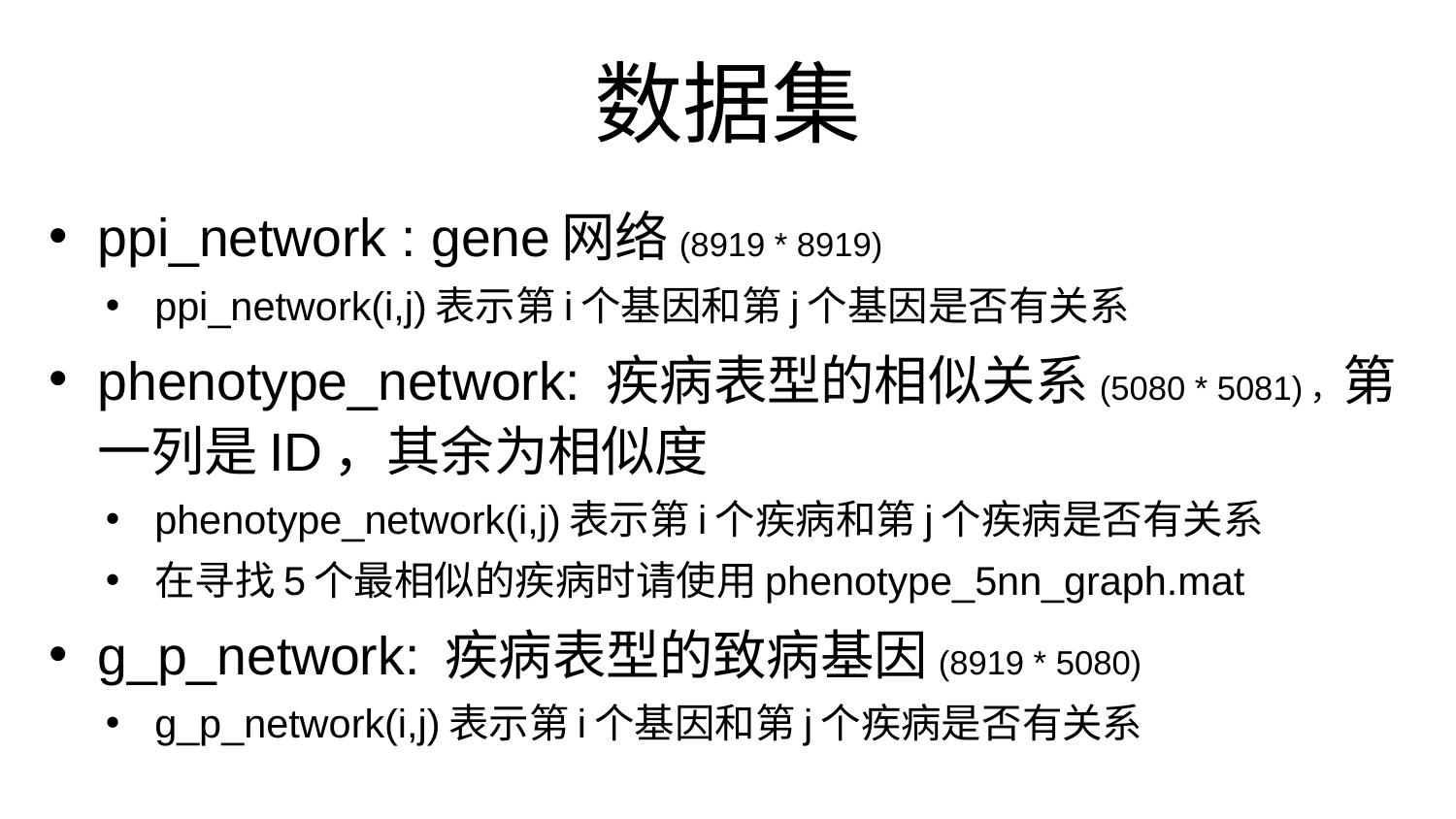

# 数据集
ppi_network : gene网络(8919 * 8919)
ppi_network(i,j)表示第i个基因和第j个基因是否有关系
phenotype_network: 疾病表型的相似关系(5080 * 5081)，第一列是ID，其余为相似度
phenotype_network(i,j)表示第i个疾病和第j个疾病是否有关系
在寻找5个最相似的疾病时请使用phenotype_5nn_graph.mat
g_p_network: 疾病表型的致病基因(8919 * 5080)
g_p_network(i,j)表示第i个基因和第j个疾病是否有关系